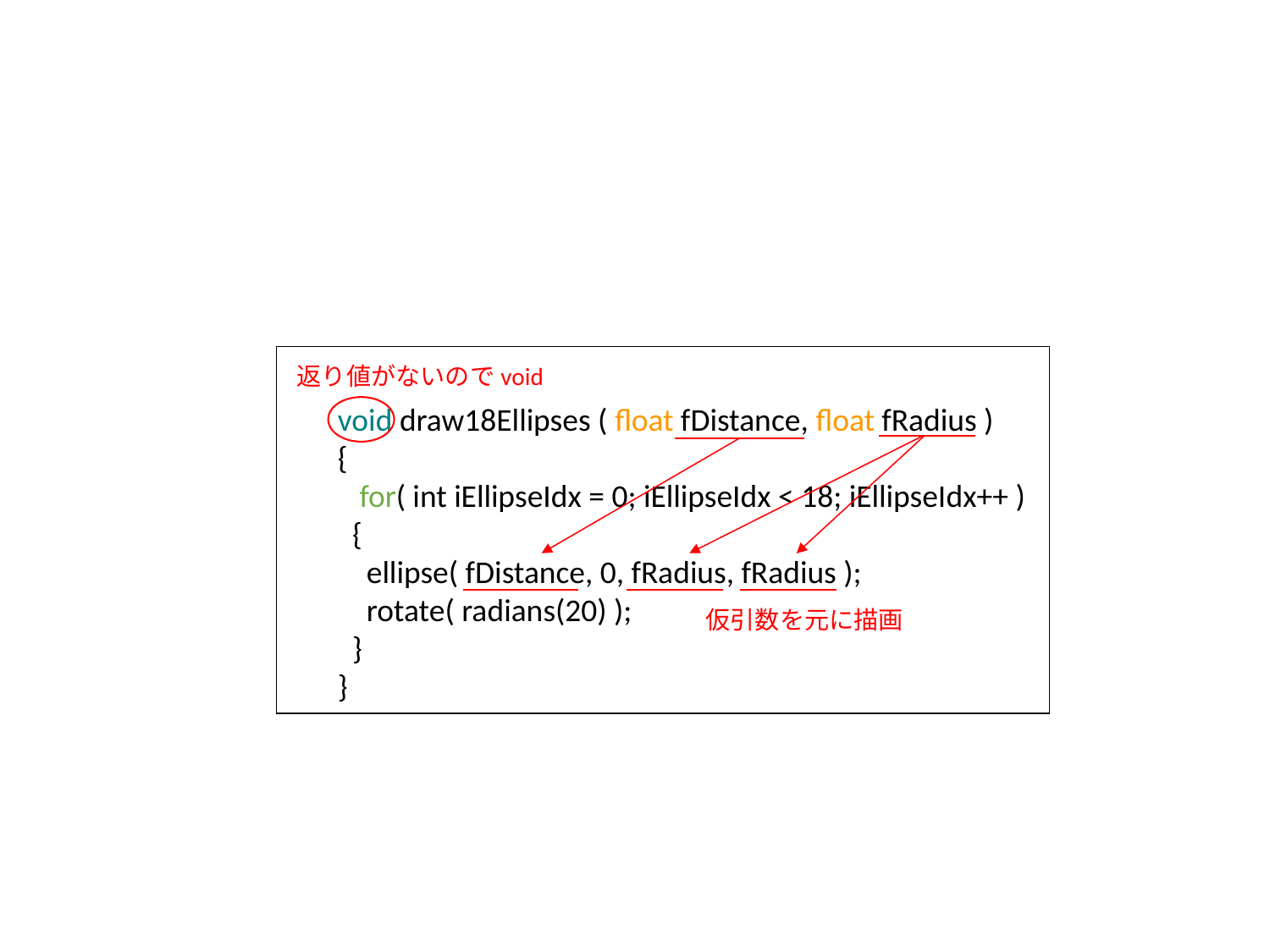

#

返り値がないのでvoid
void draw18Ellipses ( float fDistance, float fRadius )
{
   for( int iEllipseIdx = 0; iEllipseIdx < 18; iEllipseIdx++ )
  {
    ellipse( fDistance, 0, fRadius, fRadius );
    rotate( radians(20) );
  }
}

仮引数を元に描画